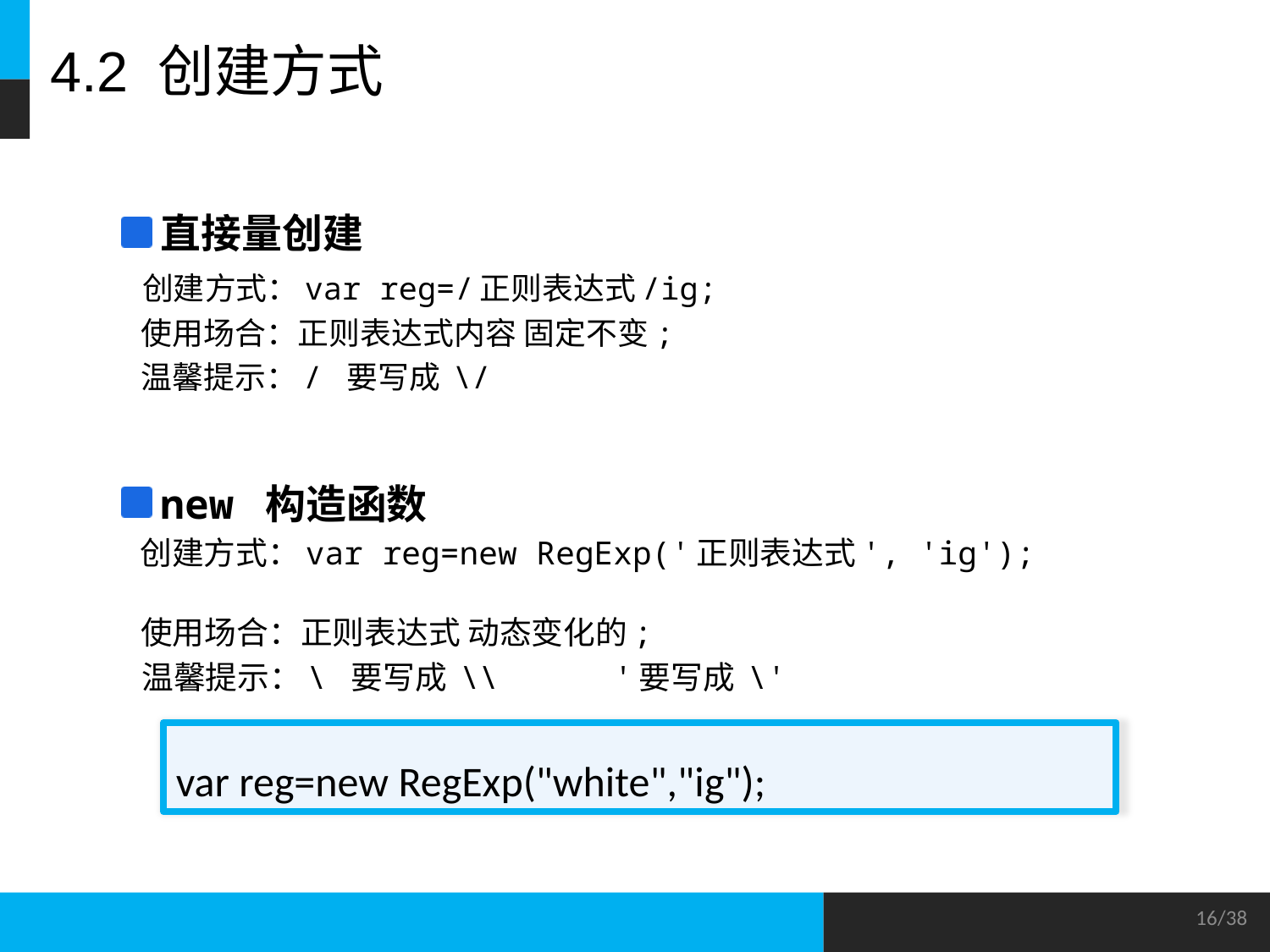

# 4.2 创建方式
直接量创建
  创建方式：var reg=/正则表达式/ig;
  使用场合：正则表达式内容 固定不变;
  温馨提示：/ 要写成 \/

new 构造函数
  创建方式：var reg=new RegExp('正则表达式', 'ig');
  使用场合：正则表达式 动态变化的;
  温馨提示：\ 要写成 \\      '要写成 \'

var reg=new RegExp("white","ig");
16/38